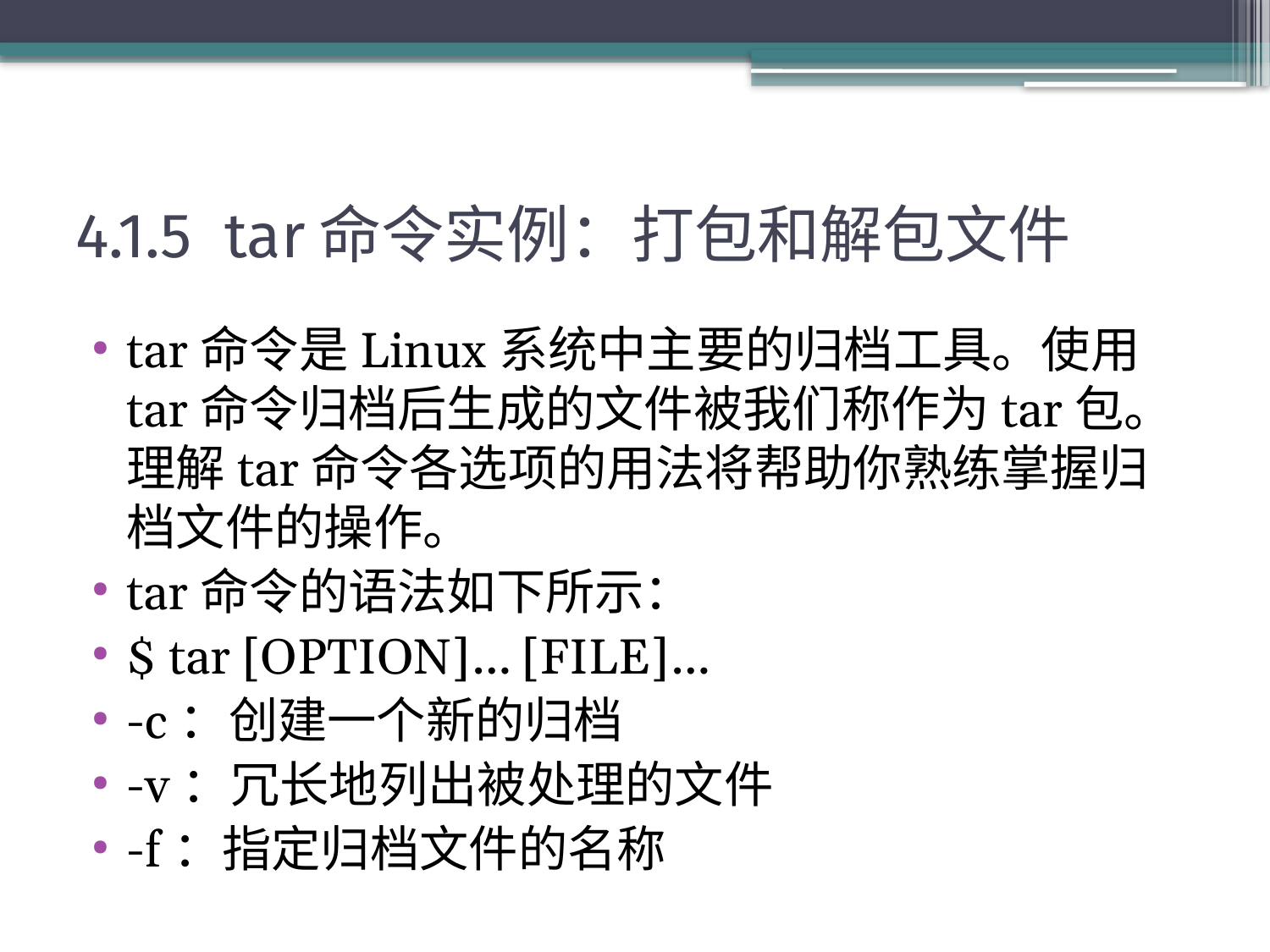

# 4.1.5  tar命令实例：打包和解包文件
tar命令是Linux系统中主要的归档工具。使用tar命令归档后生成的文件被我们称作为tar包。理解tar命令各选项的用法将帮助你熟练掌握归档文件的操作。
tar命令的语法如下所示：
$ tar [OPTION]… [FILE]…
-c：创建一个新的归档
-v：冗长地列出被处理的文件
-f：指定归档文件的名称